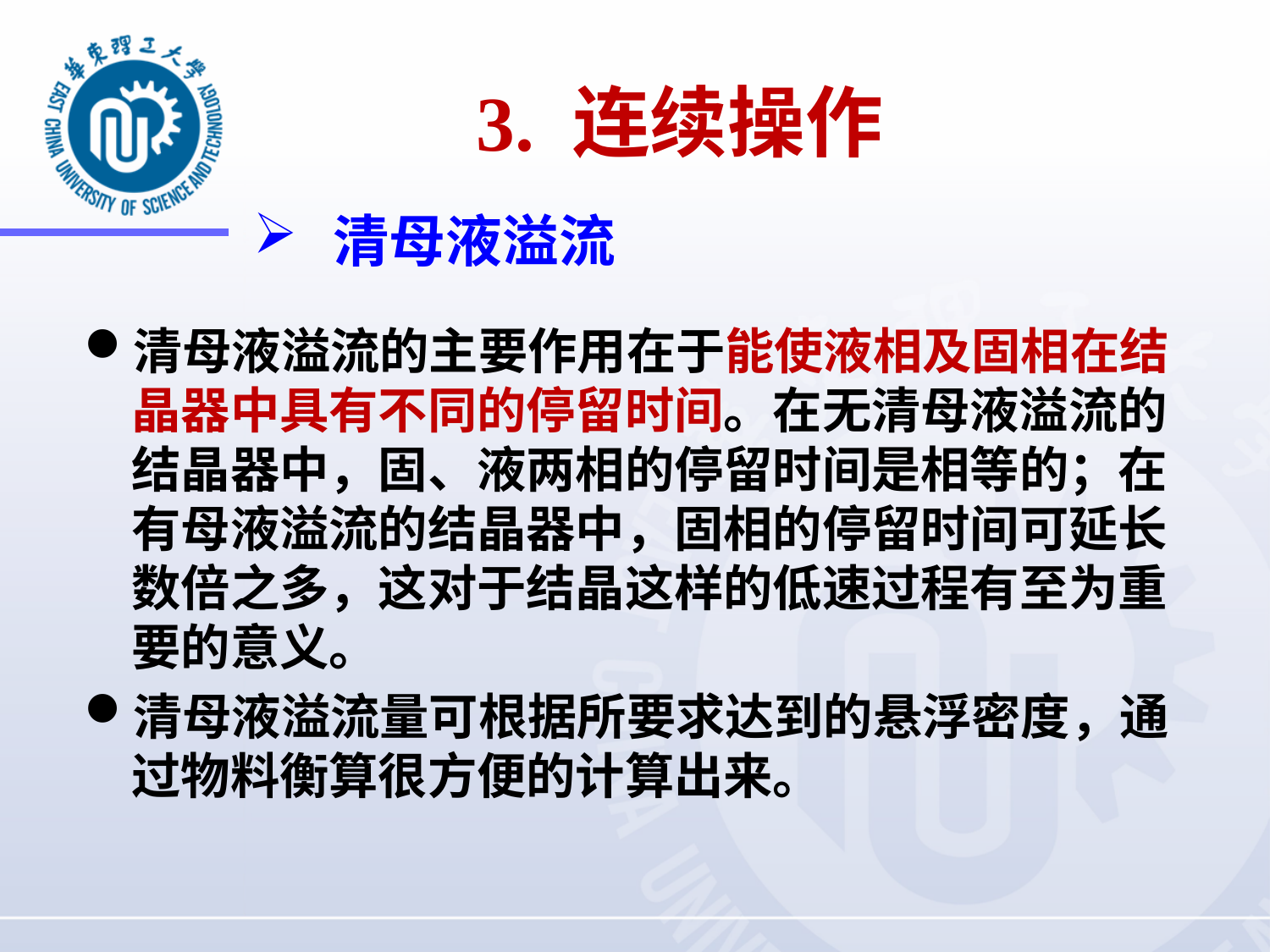

3. 连续操作
清母液溢流
清母液溢流的主要作用在于能使液相及固相在结晶器中具有不同的停留时间。在无清母液溢流的结晶器中，固、液两相的停留时间是相等的；在有母液溢流的结晶器中，固相的停留时间可延长数倍之多，这对于结晶这样的低速过程有至为重要的意义。
清母液溢流量可根据所要求达到的悬浮密度，通过物料衡算很方便的计算出来。